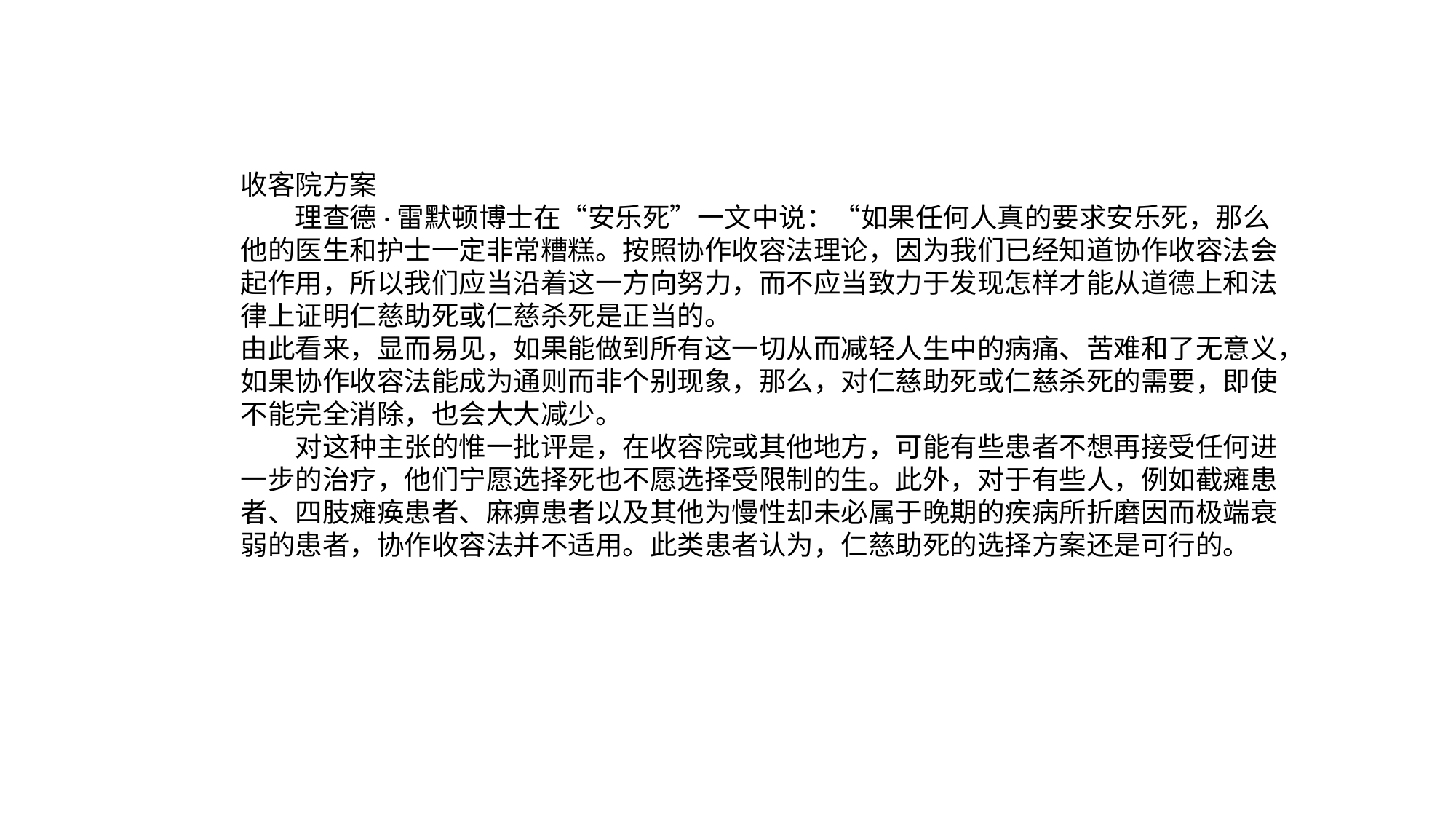

收客院方案
　　理查德·雷默顿博士在“安乐死”一文中说：“如果任何人真的要求安乐死，那么他的医生和护士一定非常糟糕。按照协作收容法理论，因为我们已经知道协作收容法会起作用，所以我们应当沿着这一方向努力，而不应当致力于发现怎样才能从道德上和法律上证明仁慈助死或仁慈杀死是正当的。
由此看来，显而易见，如果能做到所有这一切从而减轻人生中的病痛、苦难和了无意义，如果协作收容法能成为通则而非个别现象，那么，对仁慈助死或仁慈杀死的需要，即使不能完全消除，也会大大减少。
　　对这种主张的惟一批评是，在收容院或其他地方，可能有些患者不想再接受任何进一步的治疗，他们宁愿选择死也不愿选择受限制的生。此外，对于有些人，例如截瘫患者、四肢瘫痪患者、麻痹患者以及其他为慢性却未必属于晚期的疾病所折磨因而极端衰弱的患者，协作收容法并不适用。此类患者认为，仁慈助死的选择方案还是可行的。